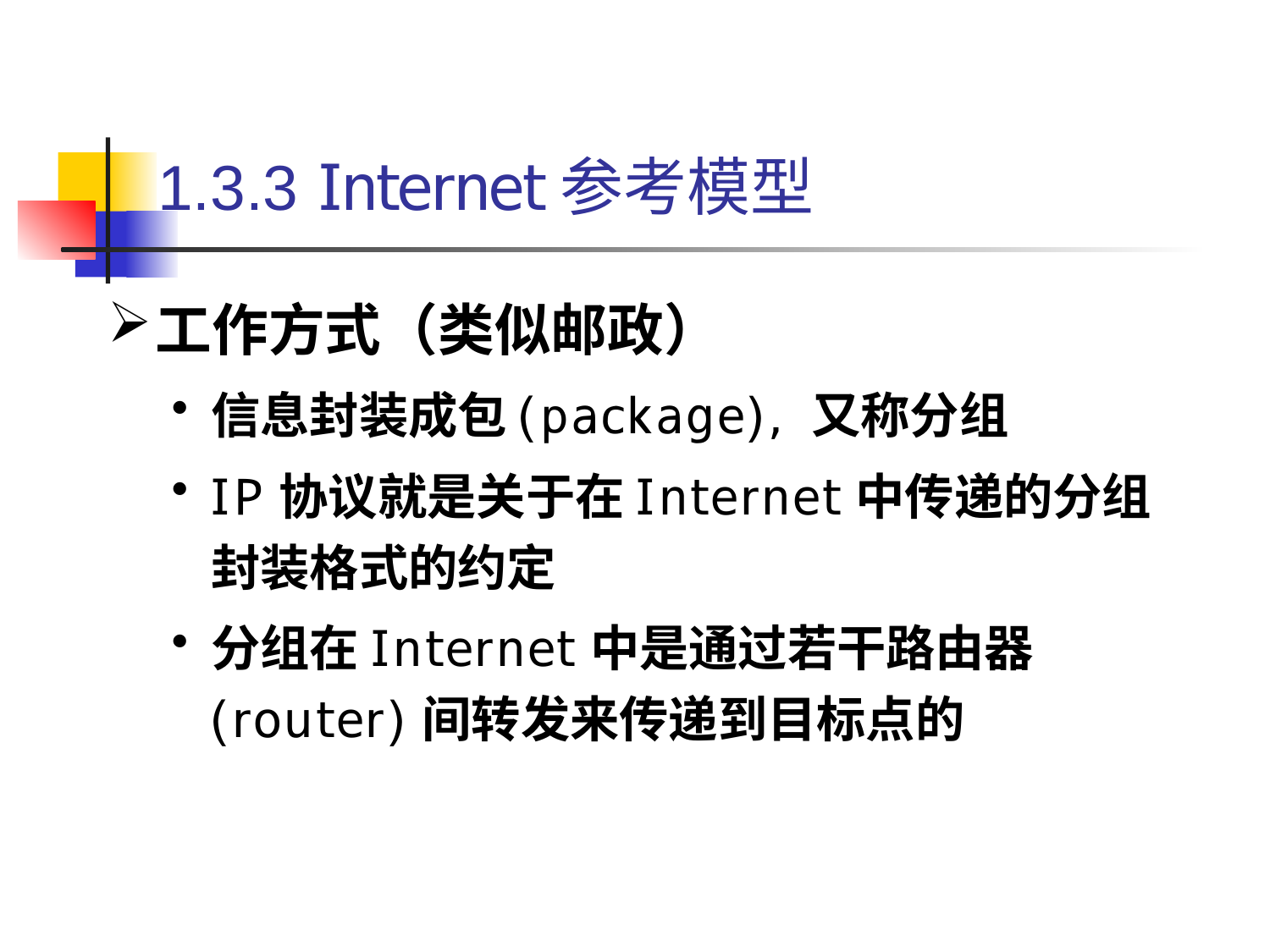

# 1.3.3 Internet参考模型
工作方式（类似邮政）
信息封装成包(package), 又称分组
IP协议就是关于在Internet中传递的分组封装格式的约定
分组在Internet中是通过若干路由器(router)间转发来传递到目标点的